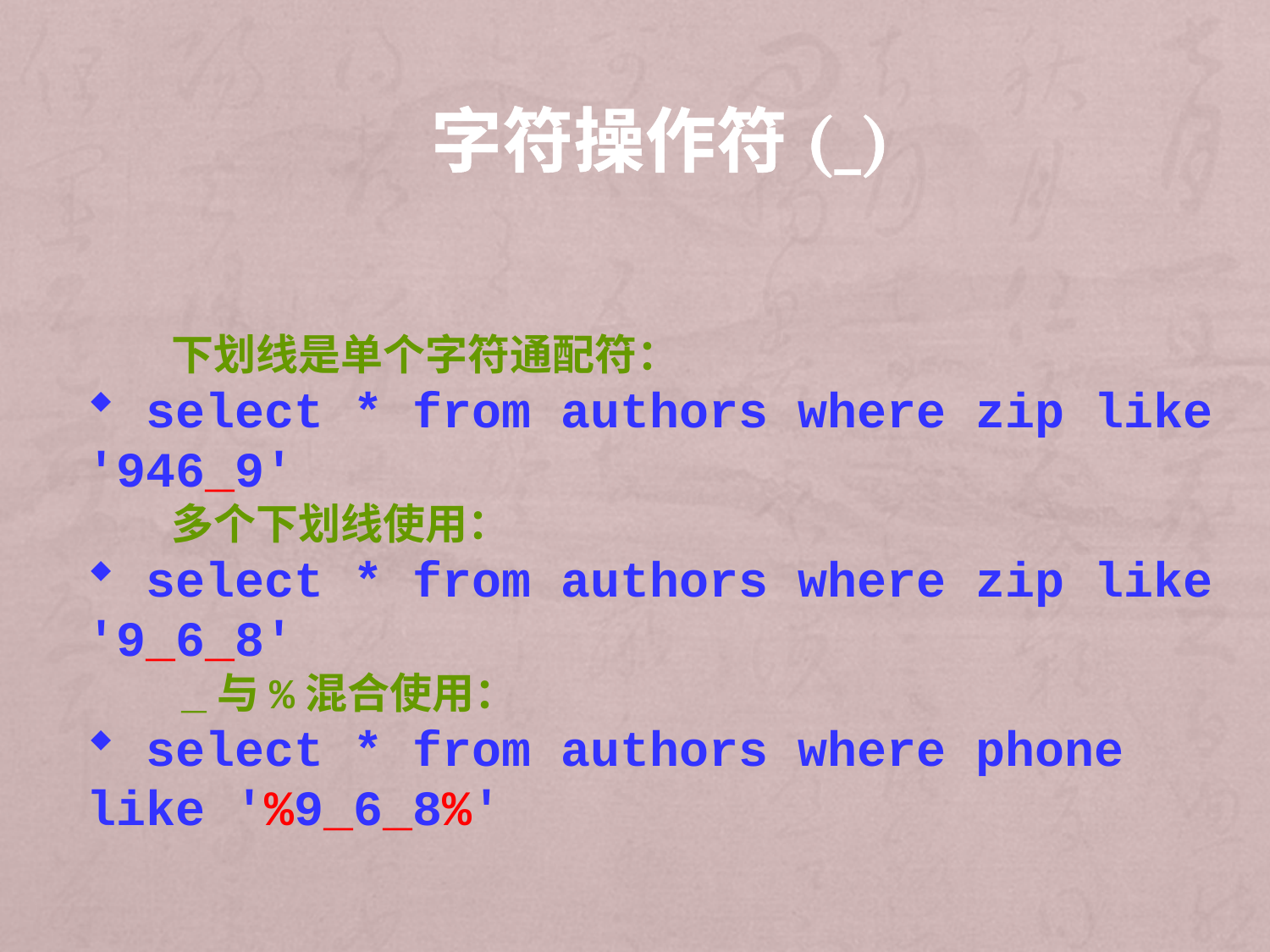

# 字符操作符(_)
　　下划线是单个字符通配符：
 select * from authors where zip like '946_9'
　　多个下划线使用：
 select * from authors where zip like '9_6_8'
　　_与%混合使用：
 select * from authors where phone like '%9_6_8%'